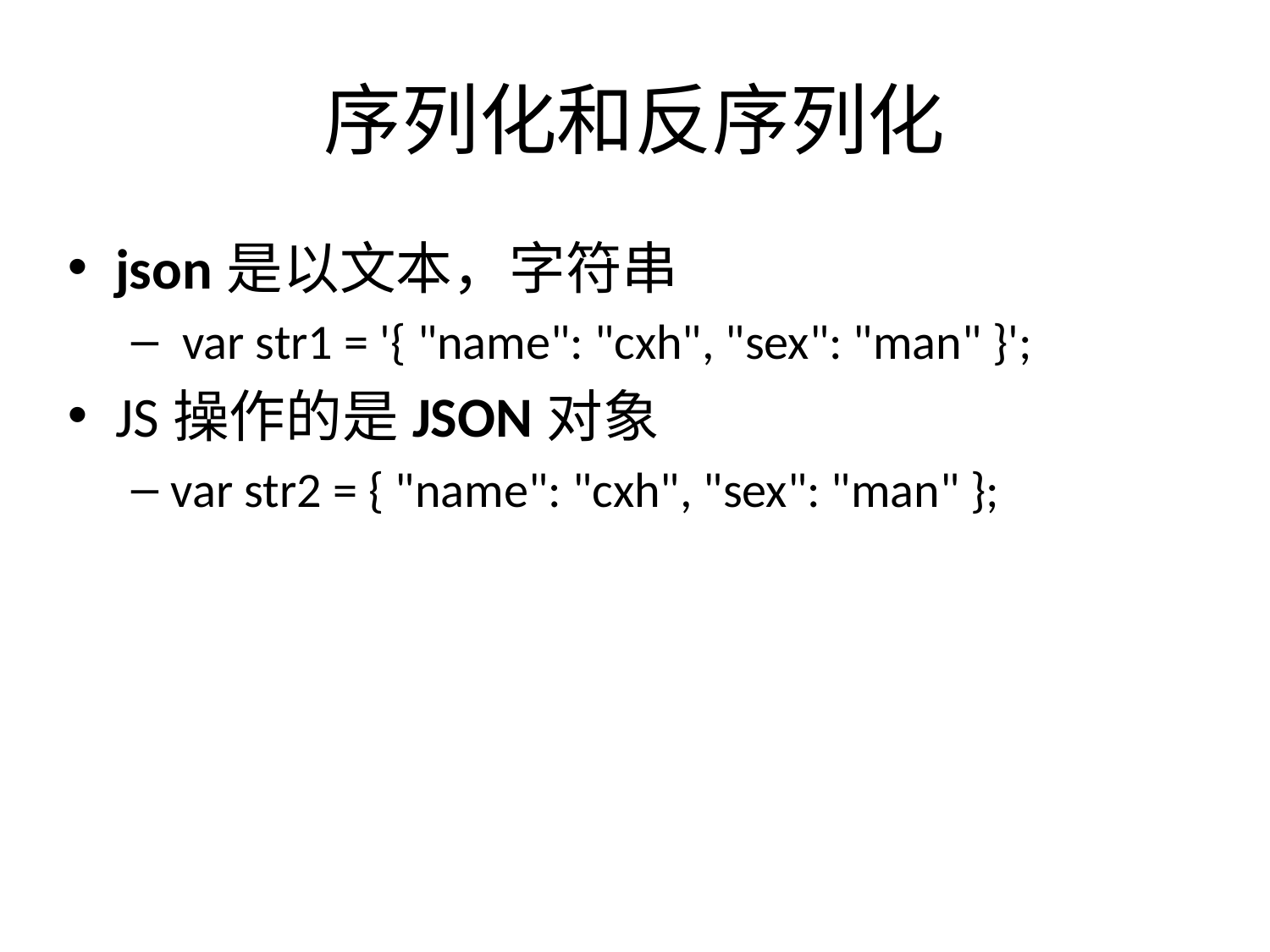

# 序列化和反序列化
json是以文本，字符串
 var str1 = '{ "name": "cxh", "sex": "man" }';
JS操作的是JSON对象
var str2 = { "name": "cxh", "sex": "man" };